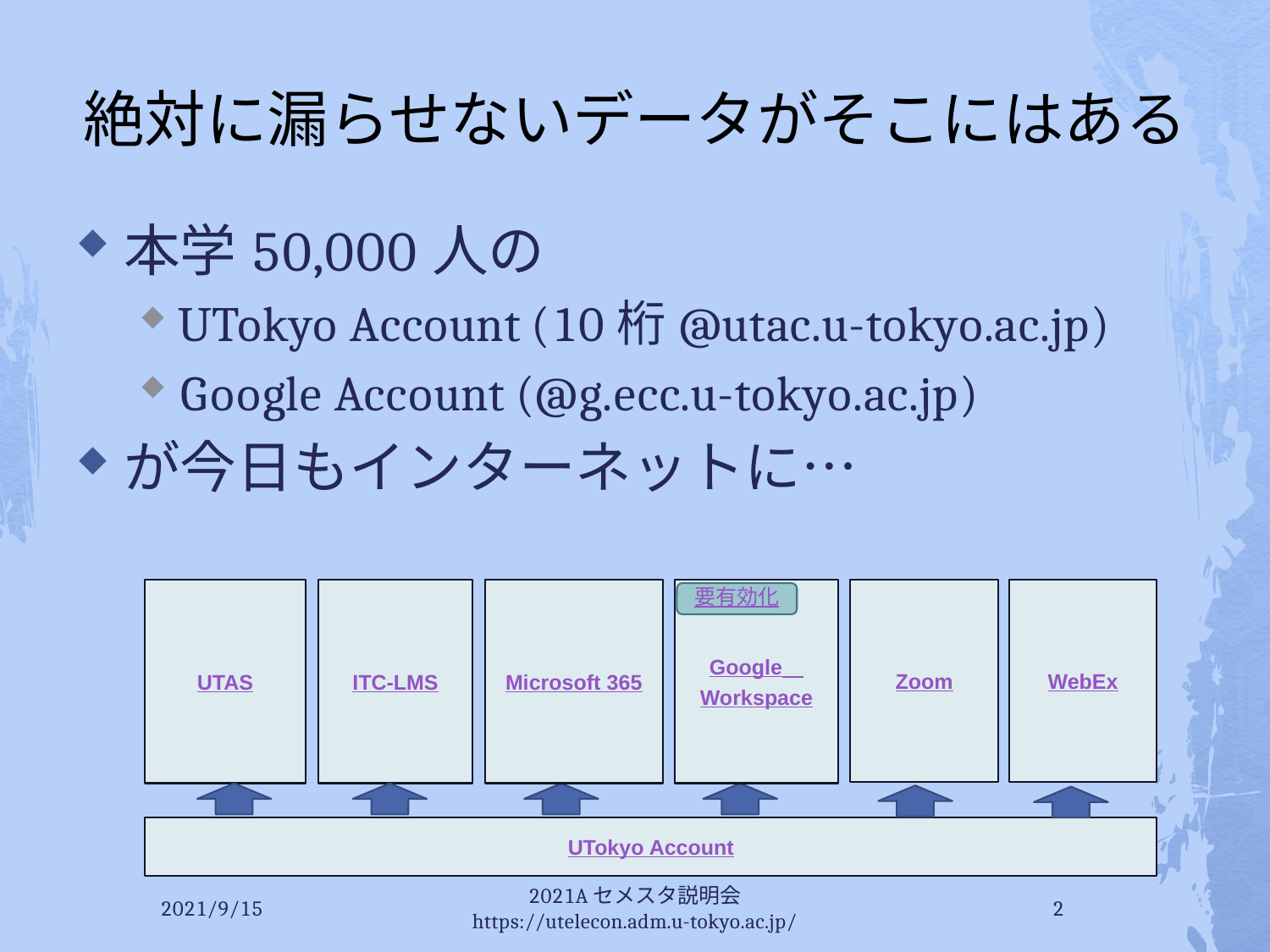

# 絶対に漏らせないデータがそこにはある
本学50,000人の
UTokyo Account (10桁@utac.u-tokyo.ac.jp)
Google Account (@g.ecc.u-tokyo.ac.jp)
が今日もインターネットに…
UTAS
ITC-LMS
Microsoft 365
Google　Workspace
Zoom
WebEx

UTokyo Account
要有効化
2021/9/15
2021Aセメスタ説明会 https://utelecon.adm.u-tokyo.ac.jp/
2